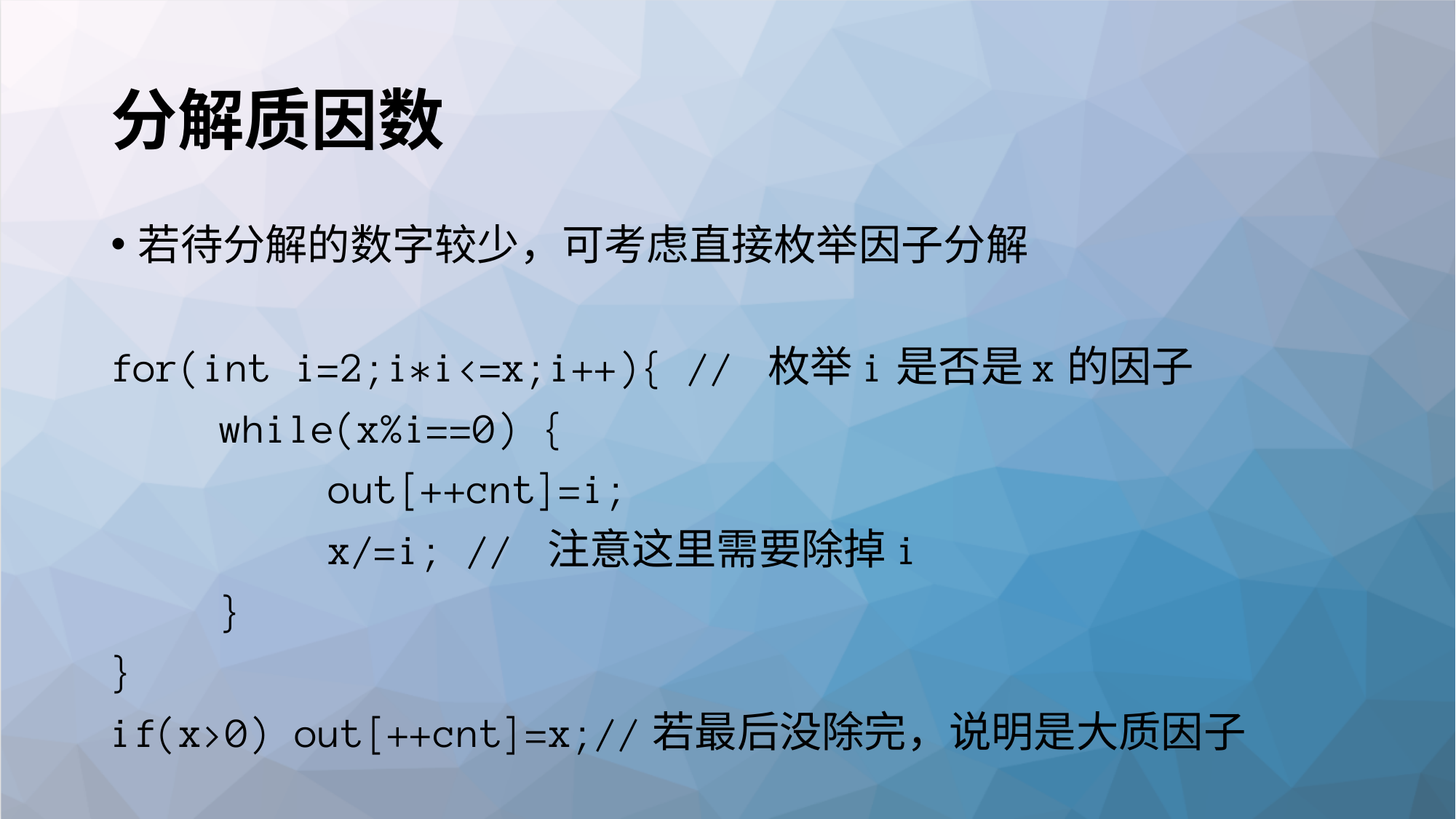

# 分解质因数
若待分解的数字较少，可考虑直接枚举因子分解

for(int i=2;i*i<=x;i++){ // 枚举i是否是x的因子
	while(x%i==0) {
		out[++cnt]=i;
		x/=i; // 注意这里需要除掉i
	}
}
if(x>0) out[++cnt]=x;//若最后没除完，说明是大质因子